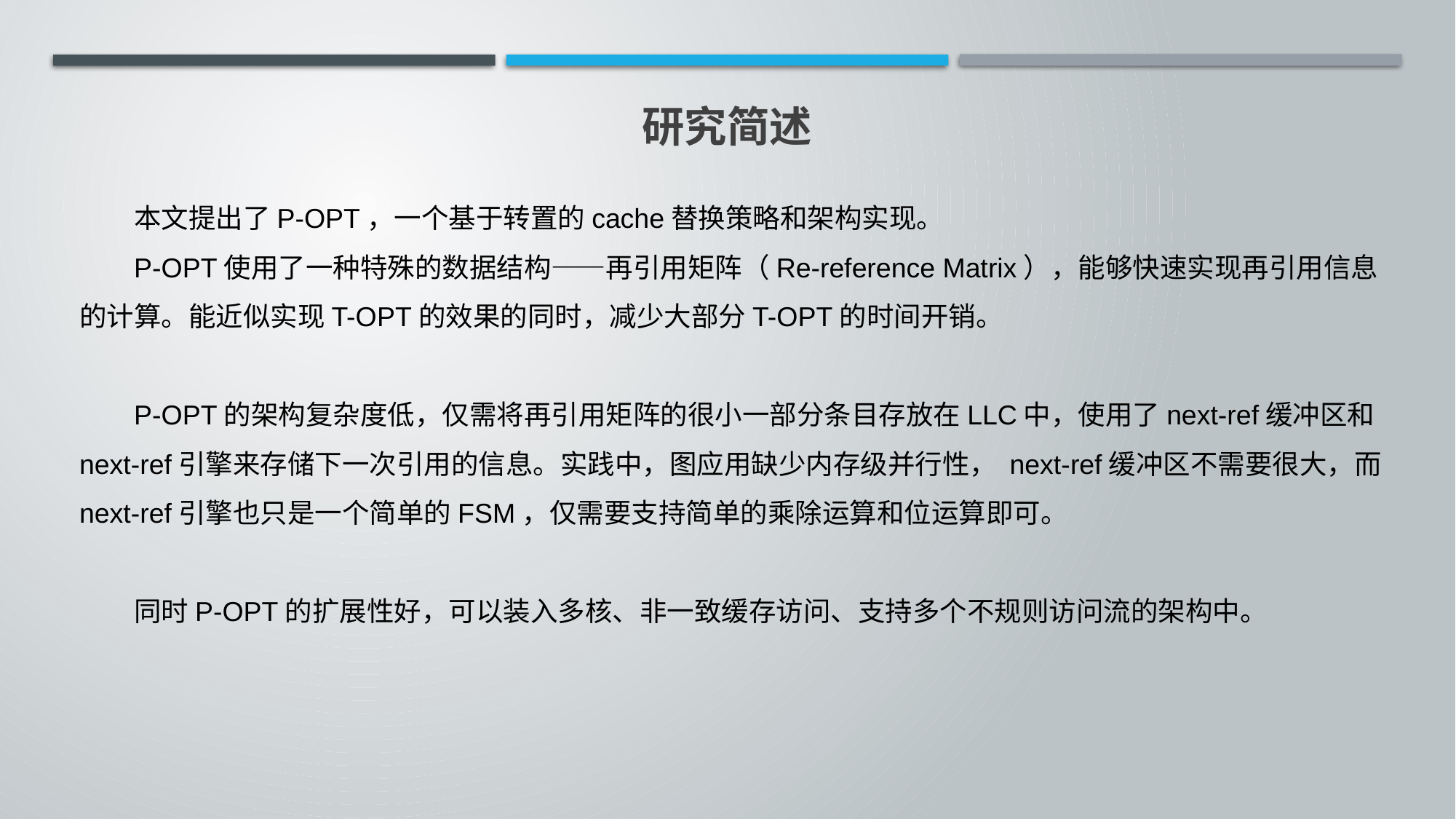

# 研究简述
本文提出了P-OPT，一个基于转置的cache替换策略和架构实现。
P-OPT使用了一种特殊的数据结构——再引用矩阵（Re-reference Matrix），能够快速实现再引用信息的计算。能近似实现T-OPT的效果的同时，减少大部分T-OPT的时间开销。

P-OPT的架构复杂度低，仅需将再引用矩阵的很小一部分条目存放在LLC中，使用了next-ref缓冲区和next-ref引擎来存储下一次引用的信息。实践中，图应用缺少内存级并行性， next-ref缓冲区不需要很大，而next-ref引擎也只是一个简单的FSM，仅需要支持简单的乘除运算和位运算即可。

同时P-OPT的扩展性好，可以装入多核、非一致缓存访问、支持多个不规则访问流的架构中。